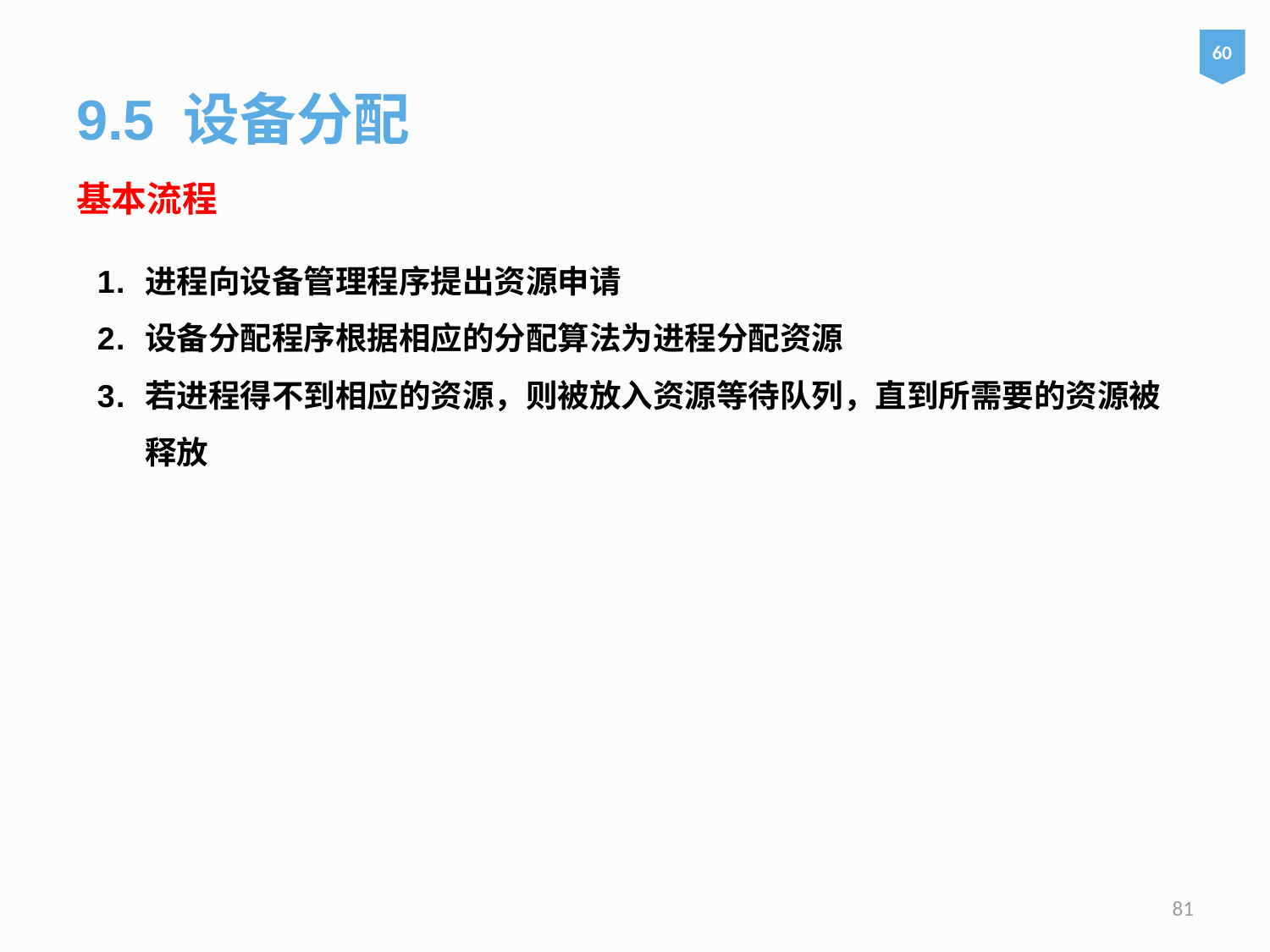

60
9.5 设备分配
基本流程
进程向设备管理程序提出资源申请
设备分配程序根据相应的分配算法为进程分配资源
若进程得不到相应的资源，则被放入资源等待队列，直到所需要的资源被释放
81